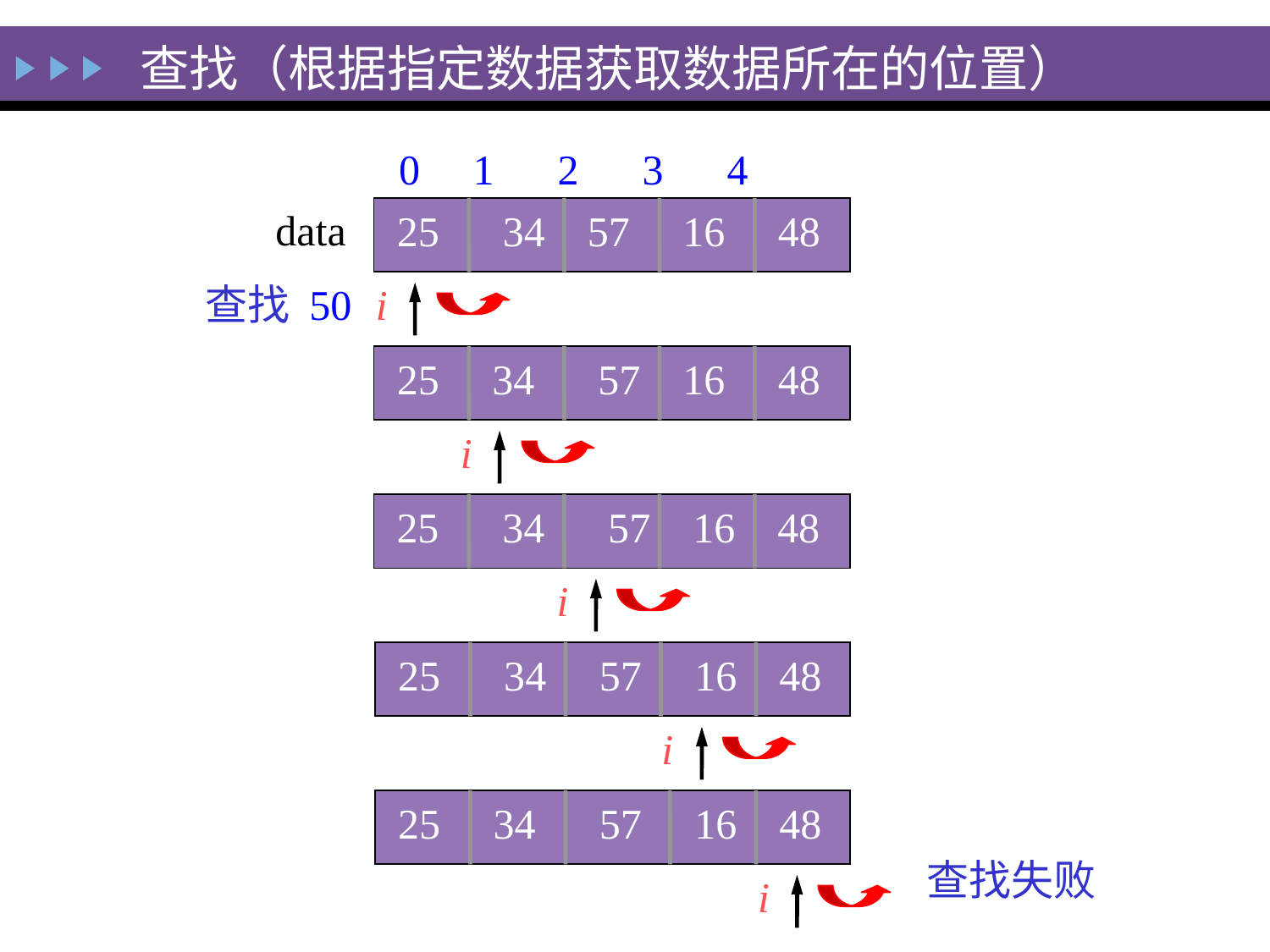

查找（根据指定数据获取数据所在的位置）
0     1      2      3      4
data

25      34    57     16     48

查找 50
i

25     34      57    16     48

i

25      34      57    16    48

i

25      34     57     16    48

i

25     34      57     16    48

查找失败
i